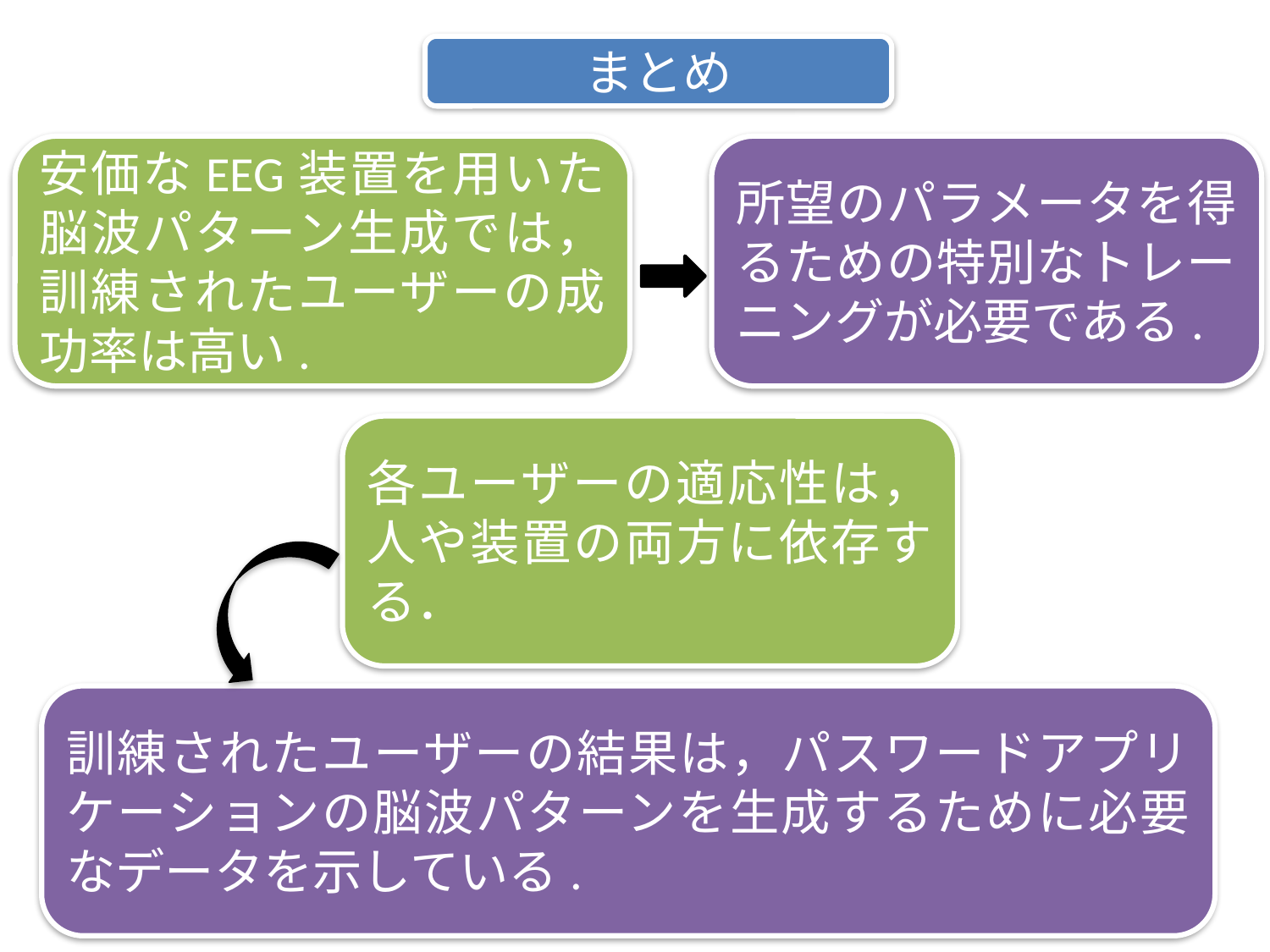

まとめ
安価なEEG装置を用いた脳波パターン生成では，訓練されたユーザーの成功率は高い.
所望のパラメータを得るための特別なトレーニングが必要である.

各ユーザーの適応性は，人や装置の両方に依存する．

訓練されたユーザーの結果は，パスワードアプリケーションの脳波パターンを生成するために必要なデータを示している.